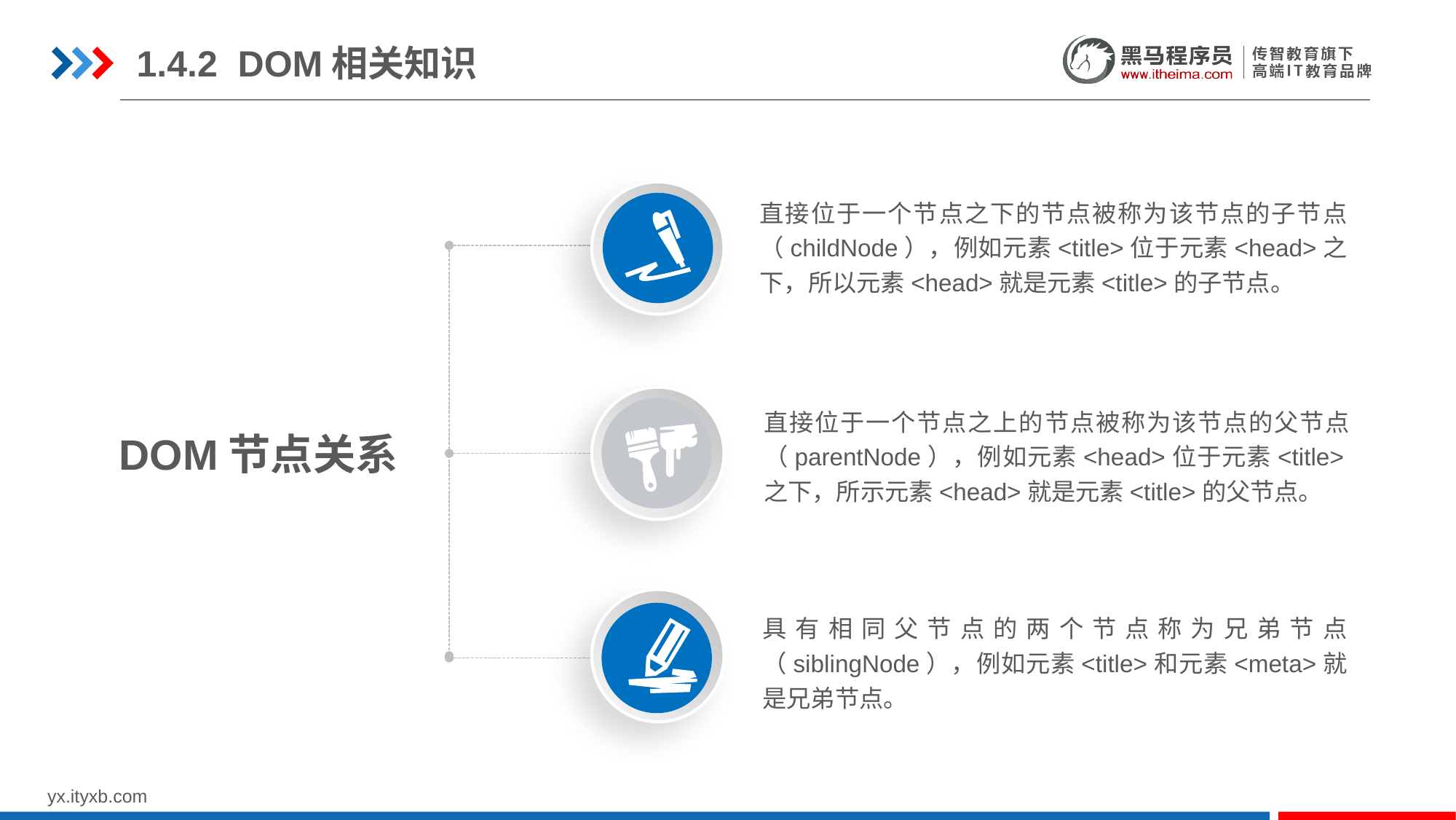

1.4.2  DOM相关知识

直接位于一个节点之下的节点被称为该节点的子节点（childNode），例如元素<title>位于元素<head>之下，所以元素<head>就是元素<title>的子节点。

直接位于一个节点之上的节点被称为该节点的父节点（parentNode），例如元素<head>位于元素<title>之下，所示元素<head>就是元素<title>的父节点。

DOM节点关系

具有相同父节点的两个节点称为兄弟节点（siblingNode），例如元素<title>和元素<meta>就是兄弟节点。